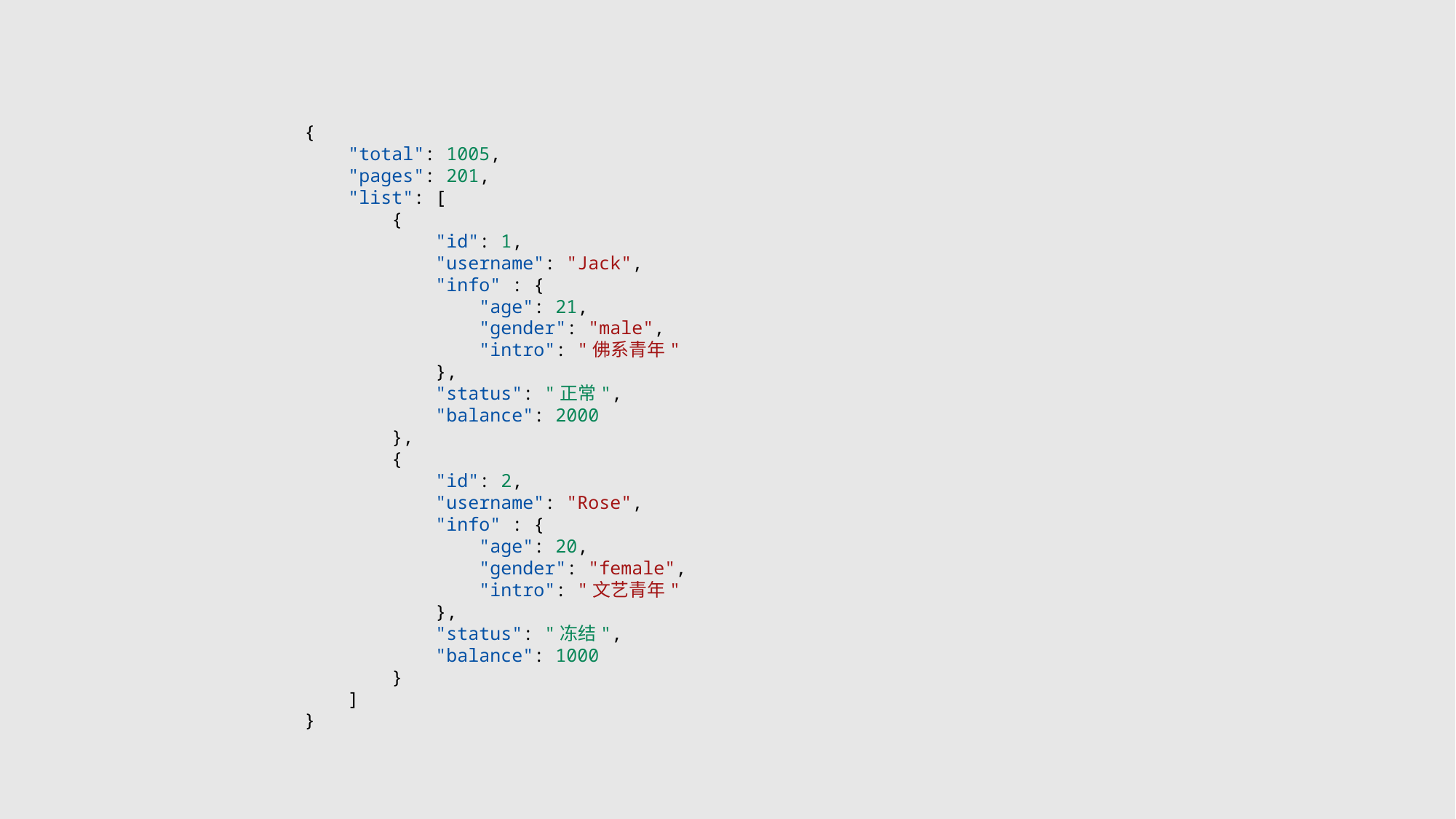

{
    "total": 1005,
    "pages": 201,
    "list": [
        {
            "id": 1,
            "username": "Jack",
            "info" : {
                "age": 21,
                "gender": "male",
                "intro": "佛系青年"
            },
            "status": "正常",
            "balance": 2000
        },
        {
            "id": 2,
            "username": "Rose",
            "info" : {
                "age": 20,
                "gender": "female",
                "intro": "文艺青年"
            },
            "status": "冻结",
            "balance": 1000
        }
    ]
}